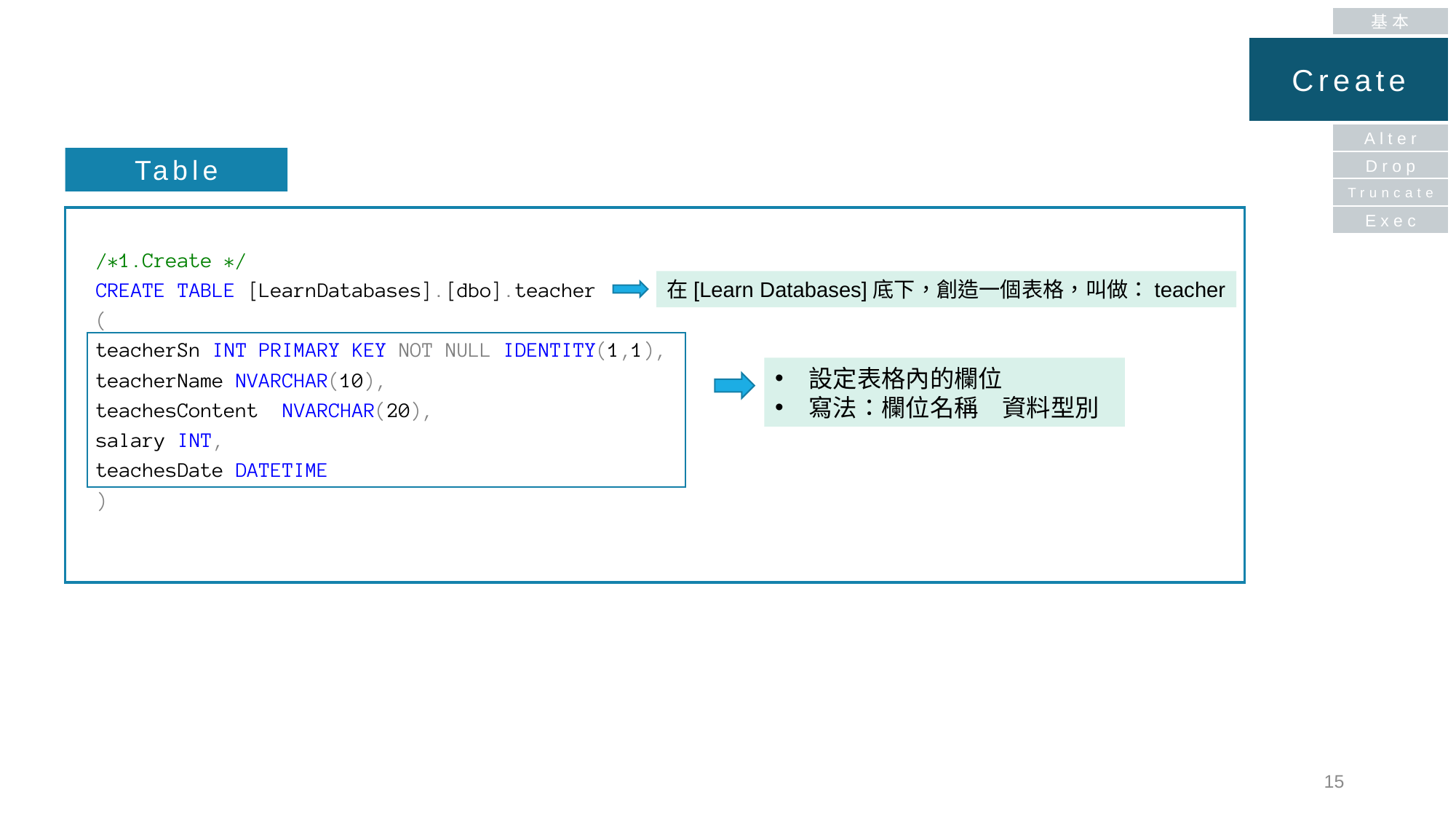

基本
Create
Alter
Table
Drop
Truncate
Exec

/*1.Create */
CREATE TABLE [LearnDatabases].[dbo].teacher
(
teacherSn INT PRIMARY KEY NOT NULL IDENTITY(1,1),
teacherName NVARCHAR(10),
teachesContent  NVARCHAR(20),
salary INT,
teachesDate DATETIME
)
在[Learn Databases]底下，創造一個表格，叫做：teacher

設定表格內的欄位
寫法：欄位名稱　資料型別

15